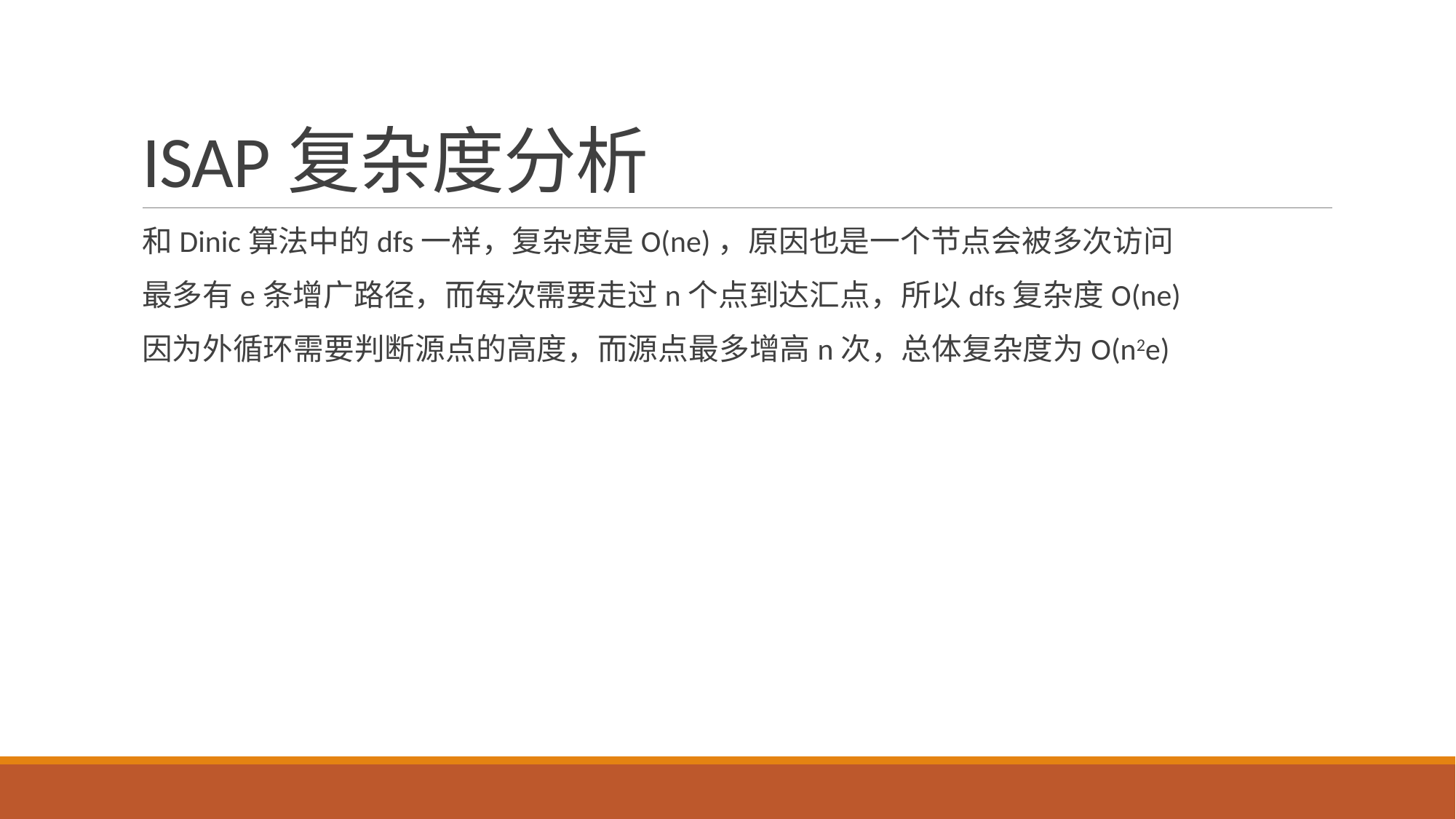

# ISAP复杂度分析
和Dinic算法中的dfs一样，复杂度是O(ne)，原因也是一个节点会被多次访问
最多有e条增广路径，而每次需要走过n个点到达汇点，所以dfs复杂度O(ne)
因为外循环需要判断源点的高度，而源点最多增高n次，总体复杂度为O(n2e)